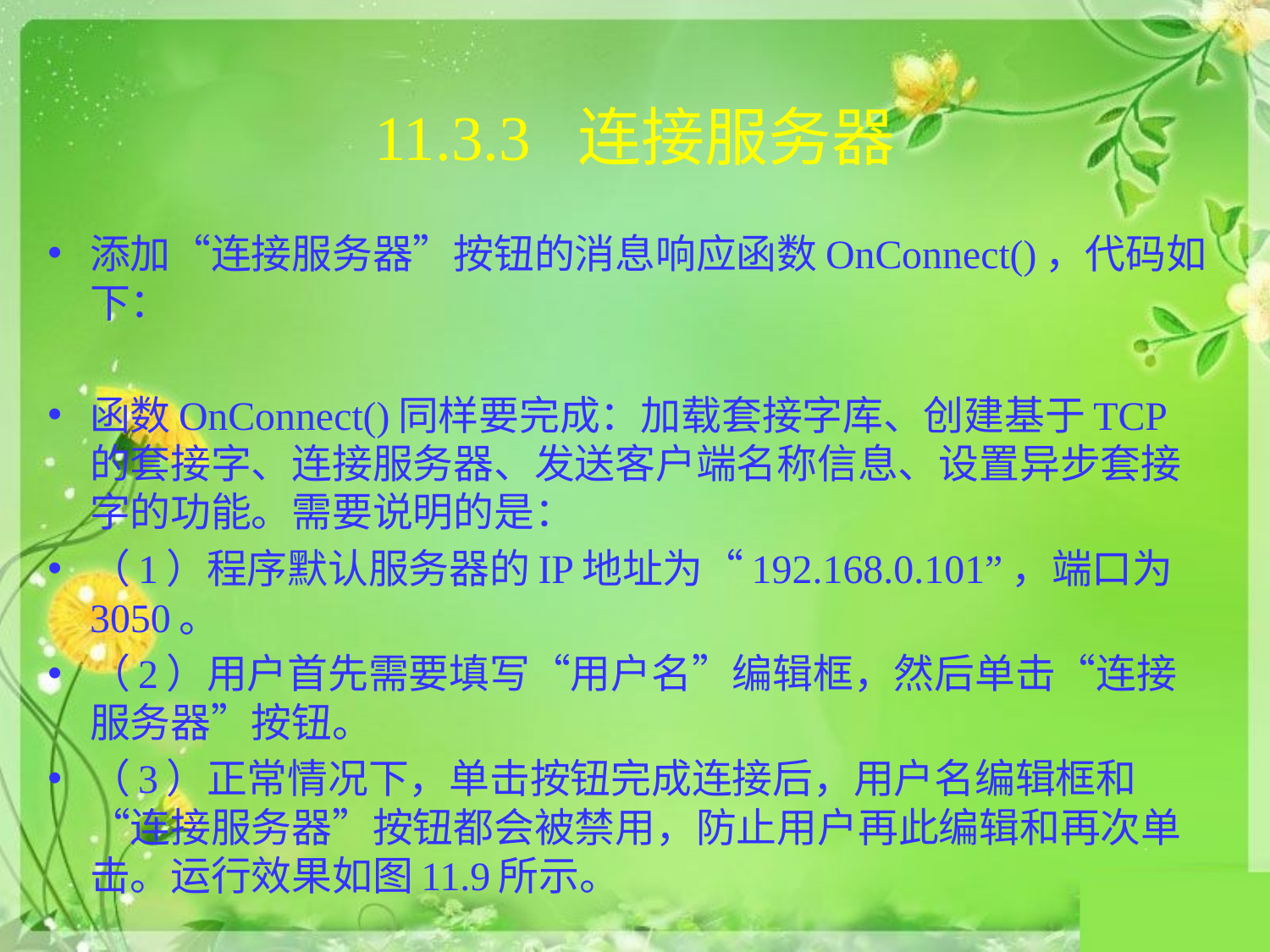

# 11.3.3  连接服务器
添加“连接服务器”按钮的消息响应函数OnConnect()，代码如下：

函数OnConnect()同样要完成：加载套接字库、创建基于TCP的套接字、连接服务器、发送客户端名称信息、设置异步套接字的功能。需要说明的是：
（1）程序默认服务器的IP地址为“192.168.0.101”，端口为3050。
（2）用户首先需要填写“用户名”编辑框，然后单击“连接服务器”按钮。
（3）正常情况下，单击按钮完成连接后，用户名编辑框和“连接服务器”按钮都会被禁用，防止用户再此编辑和再次单击。运行效果如图11.9所示。